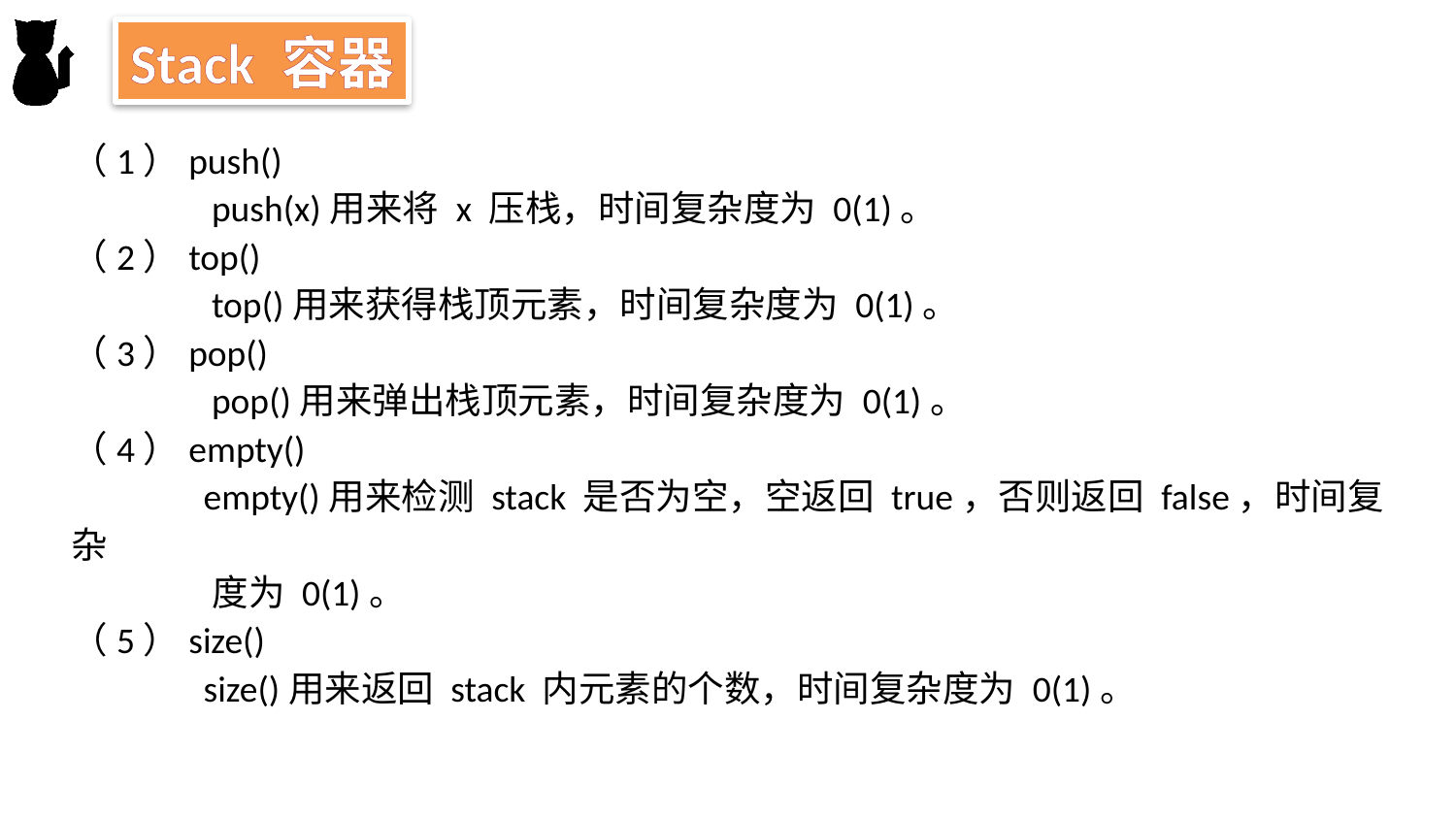

Stack 容器
（1）push()
                 push(x)用来将 x 压栈，时间复杂度为 0(1)。
（2）top()
                 top()用来获得栈顶元素，时间复杂度为 0(1)。
（3）pop()
                 pop()用来弹出栈顶元素，时间复杂度为 0(1)。
（4）empty()
                empty()用来检测 stack 是否为空，空返回 true，否则返回 false，时间复杂
                度为 0(1)。
（5）size()
                size()用来返回 stack 内元素的个数，时间复杂度为 0(1)。